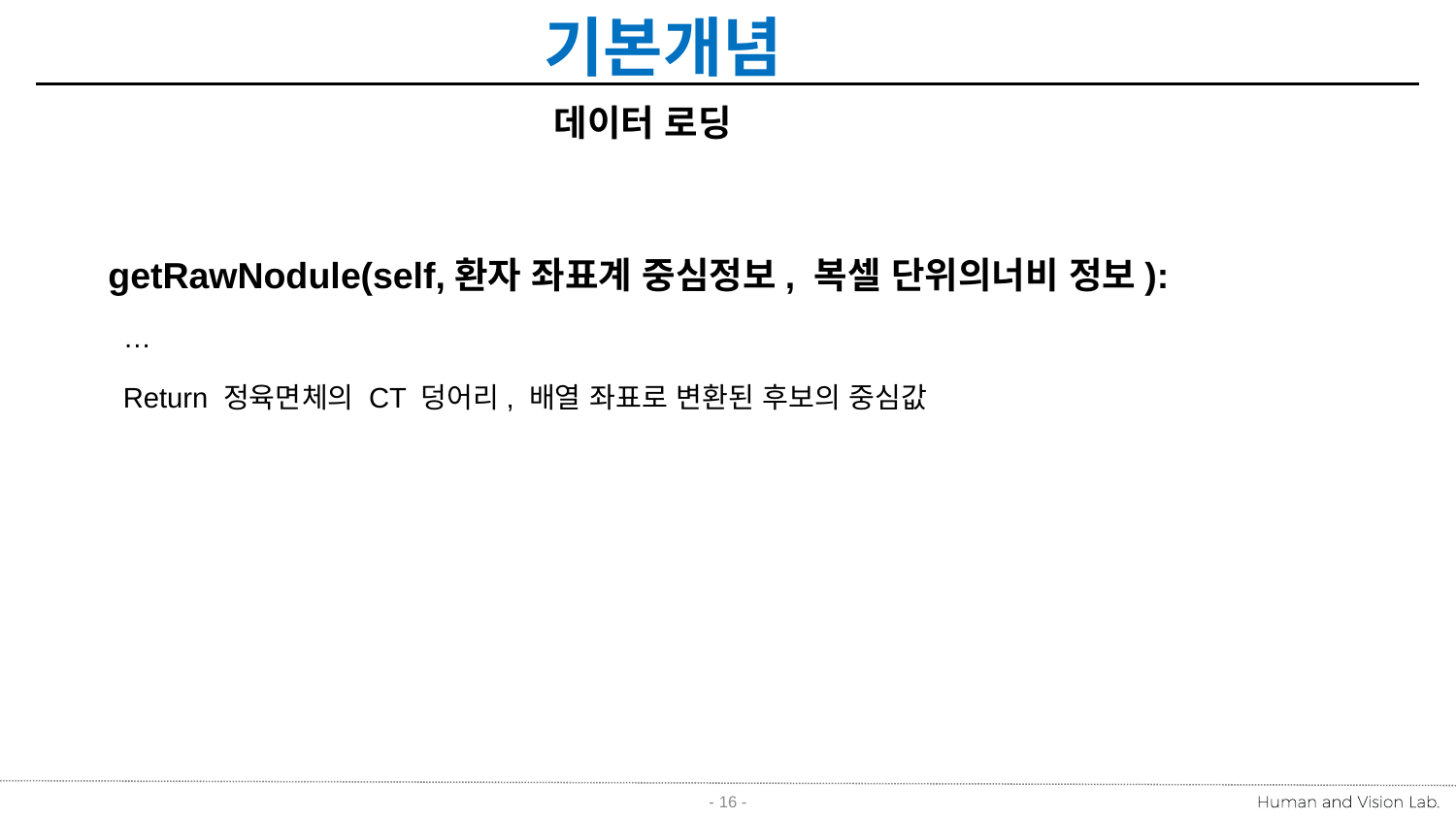

기본개념
데이터 로딩
getRawNodule(self,환자 좌표계 중심정보, 복셀 단위의너비 정보):
…
Return 정육면체의 CT 덩어리, 배열 좌표로 변환된 후보의 중심값
- 16 -